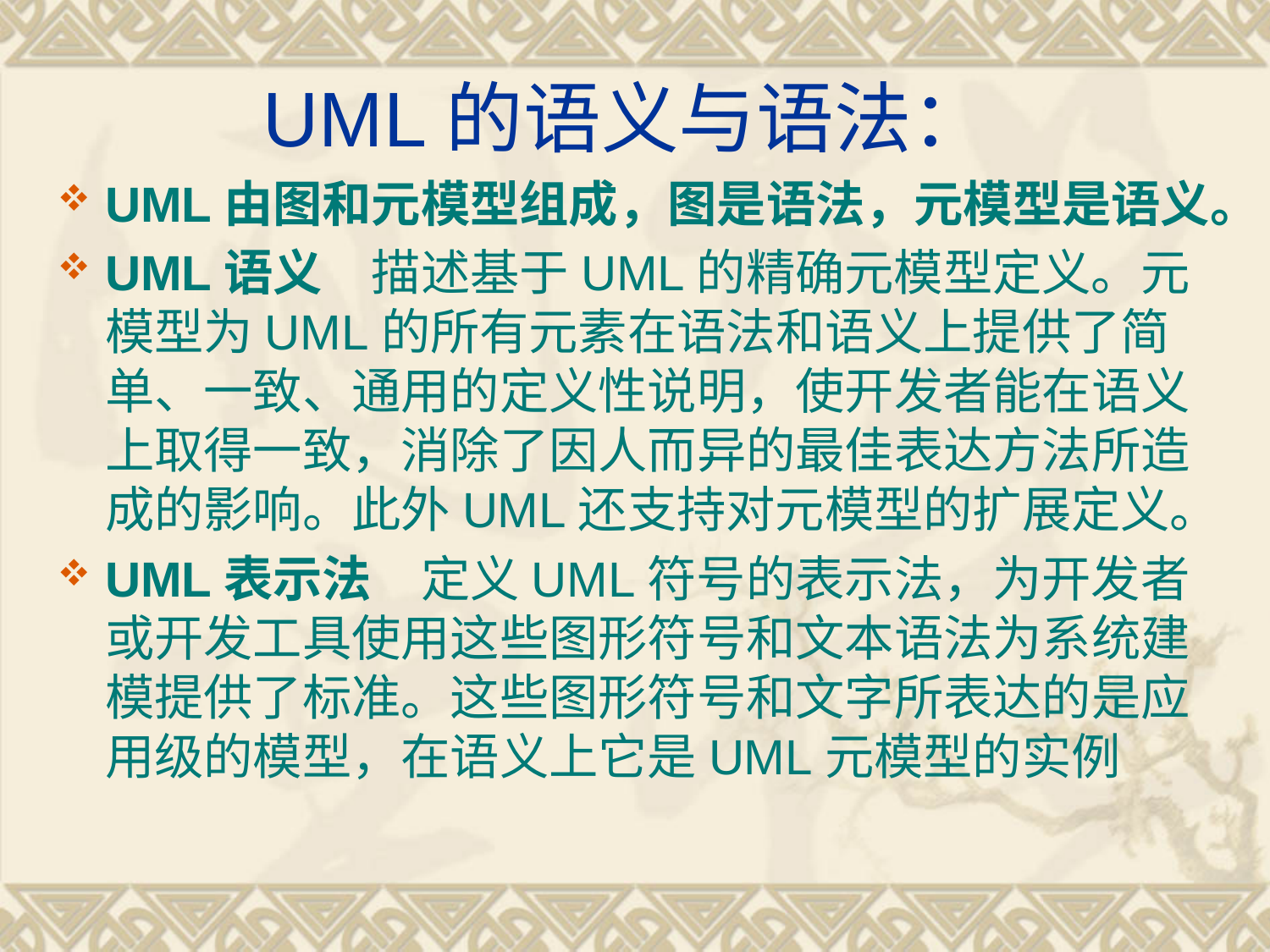

# UML的语义与语法：
UML由图和元模型组成，图是语法，元模型是语义。
UML语义　描述基于UML的精确元模型定义。元模型为UML的所有元素在语法和语义上提供了简单、一致、通用的定义性说明，使开发者能在语义上取得一致，消除了因人而异的最佳表达方法所造成的影响。此外UML还支持对元模型的扩展定义。
UML表示法　定义UML符号的表示法，为开发者或开发工具使用这些图形符号和文本语法为系统建模提供了标准。这些图形符号和文字所表达的是应用级的模型，在语义上它是UML元模型的实例